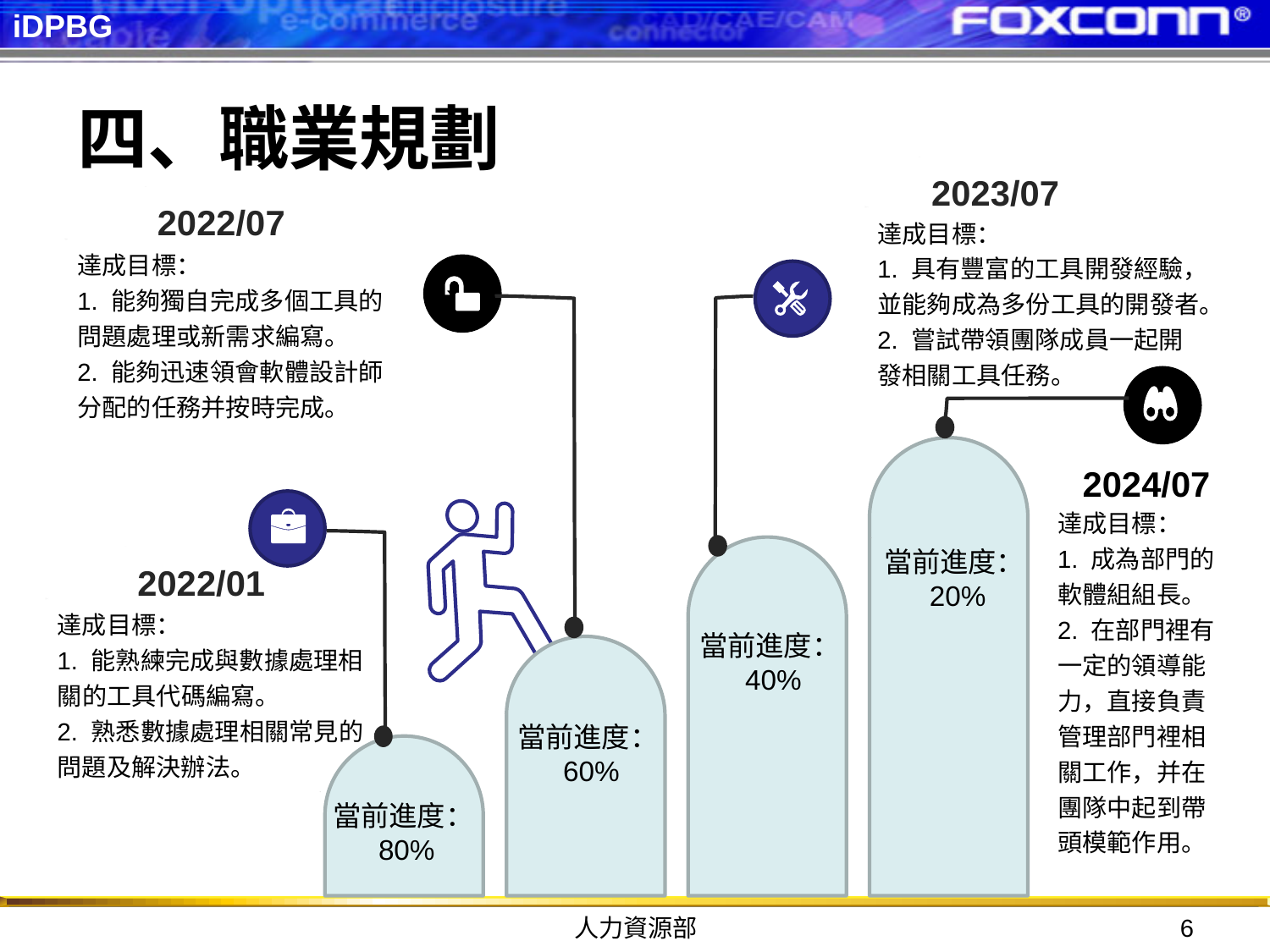

# 四、職業規劃
2023/07
2022/07
達成目標：
1. 能夠獨自完成多個工具的問題處理或新需求編寫。
2. 能夠迅速領會軟體設計師分配的任務并按時完成。
達成目標：
1. 具有豐富的工具開發經驗，並能夠成為多份工具的開發者。
2. 嘗試帶領團隊成員一起開發相關工具任務。

當前進度：20%
當前進度：40%

當前進度：60%

當前進度：80%
2024/07
達成目標：
1. 成為部門的軟體組組長。
2. 在部門裡有一定的領導能力，直接負責管理部門裡相關工作，并在團隊中起到帶頭模範作用。

2022/01
達成目標：
1. 能熟練完成與數據處理相關的工具代碼編寫。
2. 熟悉數據處理相關常見的問題及解決辦法。
人力資源部
6